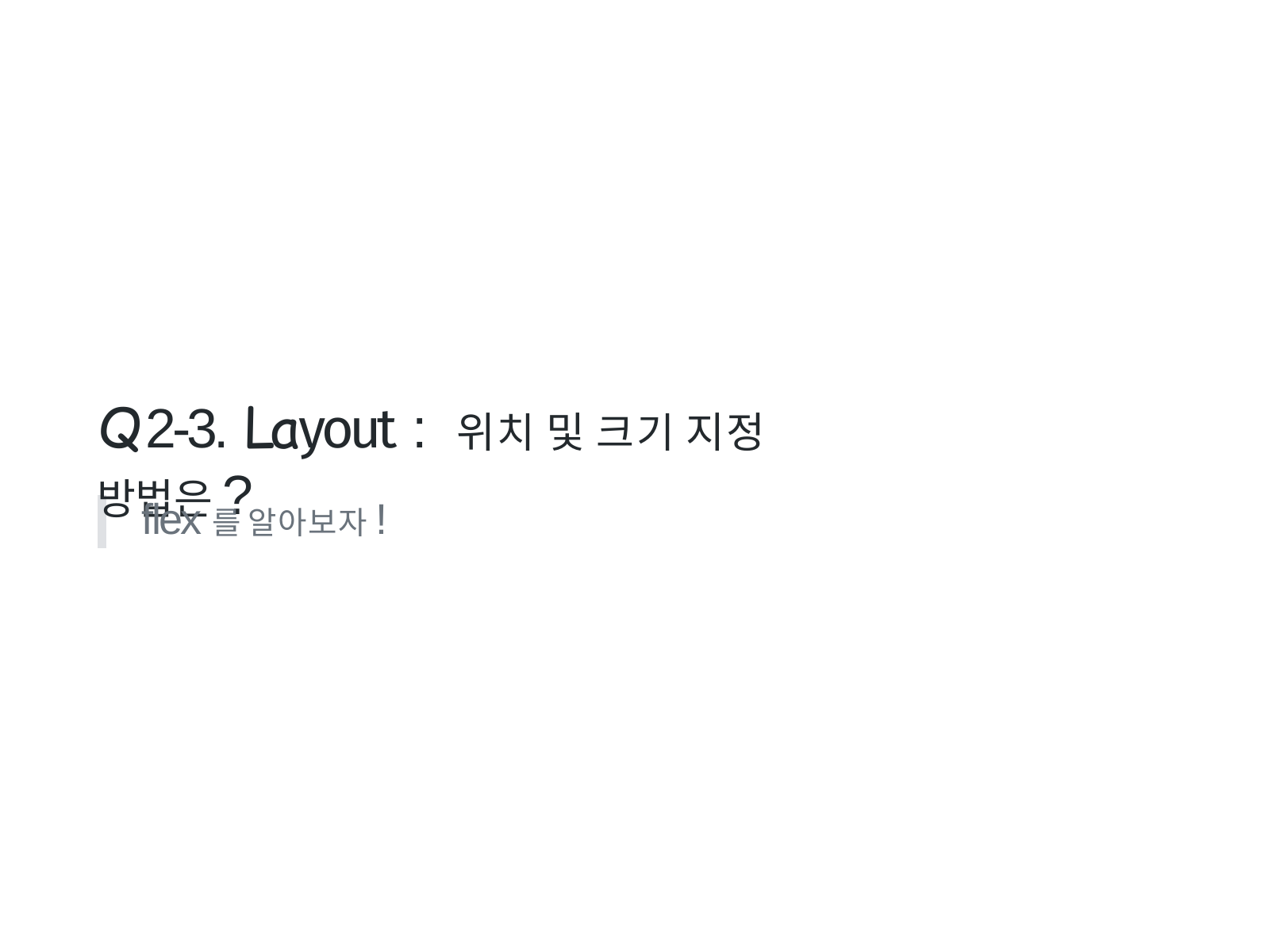

Q2‑3. Layout : 위치 및 크기 지정 방법은?
flex를 알아보자!